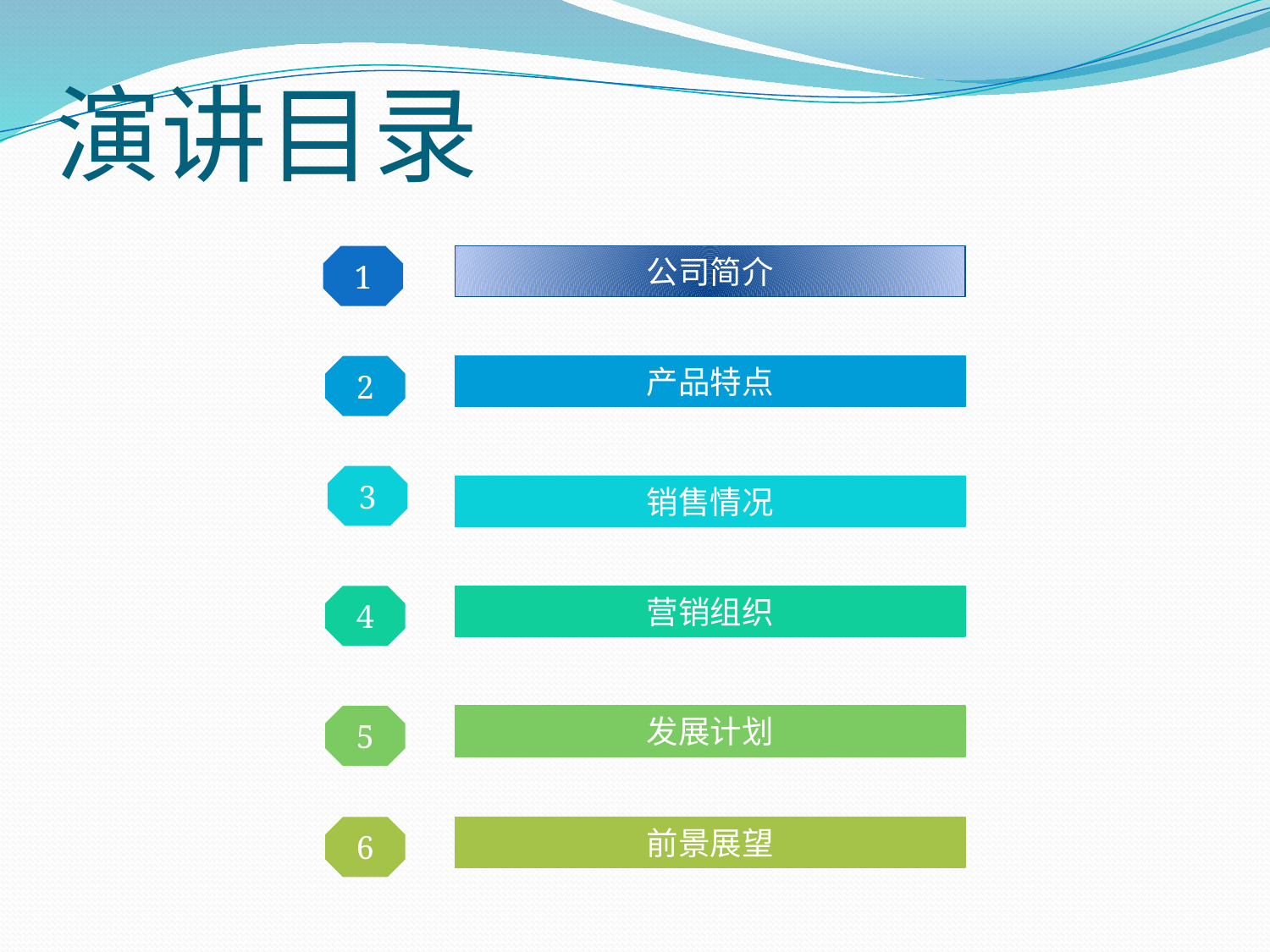

# 演讲目录
1
公司简介
2
产品特点
3
销售情况
4
营销组织
5
发展计划
6
前景展望